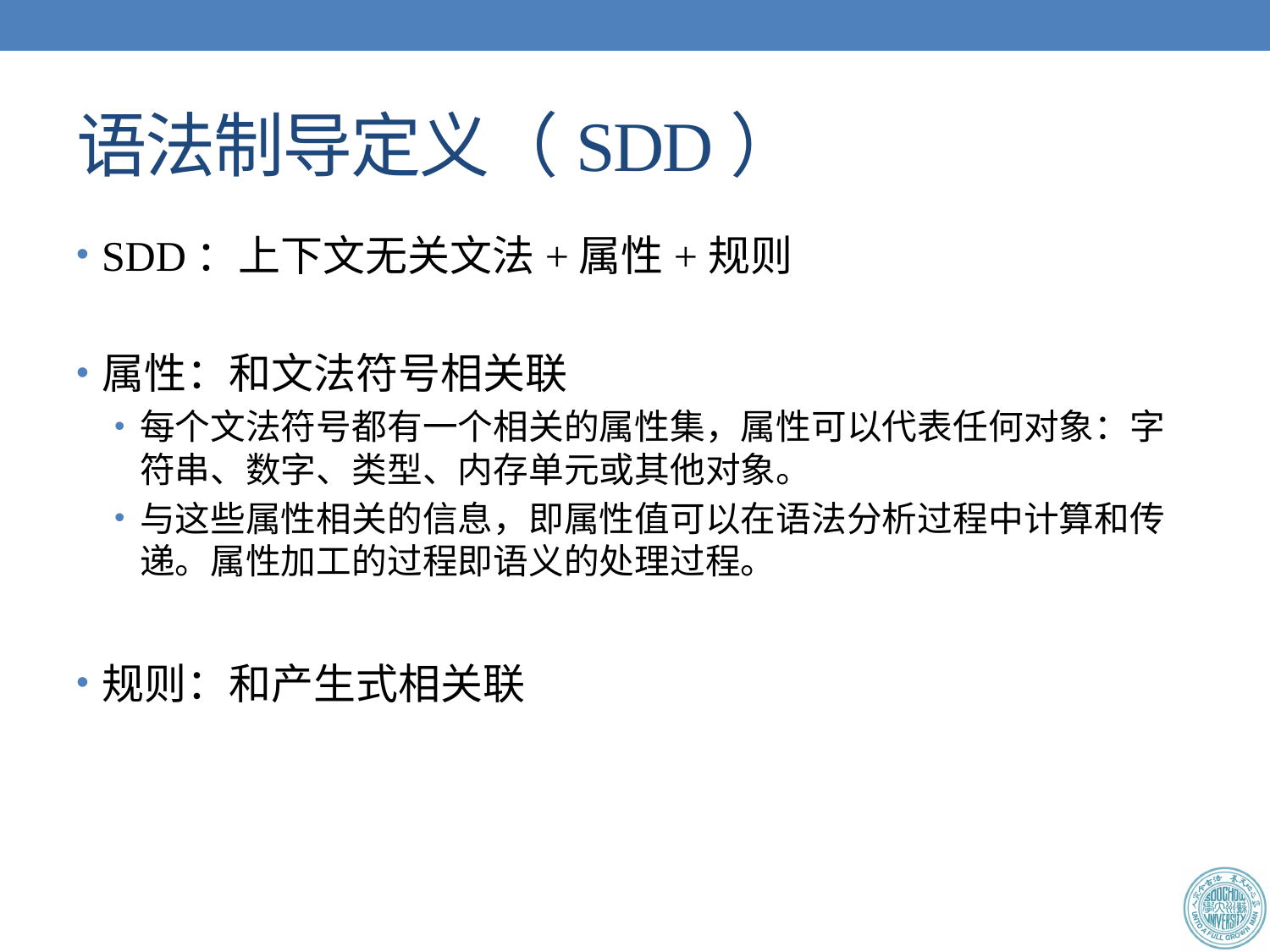

# 语法制导定义（SDD）
SDD：上下文无关文法+属性+规则

属性：和文法符号相关联
每个文法符号都有一个相关的属性集，属性可以代表任何对象：字符串、数字、类型、内存单元或其他对象。
与这些属性相关的信息，即属性值可以在语法分析过程中计算和传递。属性加工的过程即语义的处理过程。

规则：和产生式相关联